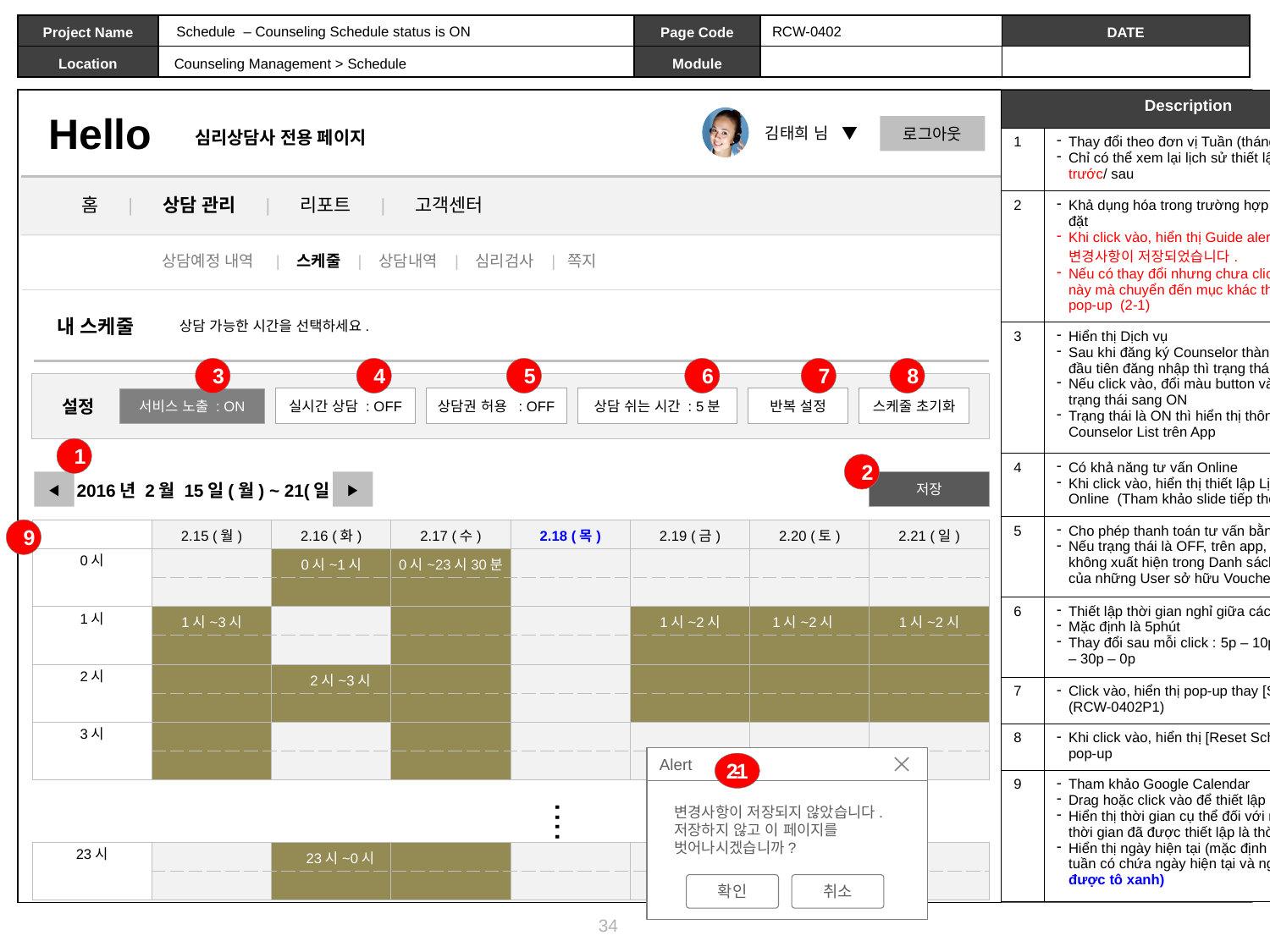

Schedule  – Counseling Schedule status is ON
RCW-0402
Counseling Management > Schedule
| Description |  |
| --- | --- |
| 1 | Thay đổi theo đơn vị Tuần (tháng ~ ngày) Chỉ có thể xem lại lịch sử thiết lập của 12 tuần trước/ sau |
| 2 | Khả dụng hóa trong trường hợp thay đổi cài đặt Khi click vào, hiển thị Guide alert pop-up : 변경사항이 저장되었습니다. Nếu có thay đổi nhưng chưa click vào button này mà chuyển đến mục khác thì hiển thị alert pop-up (2-1) |
| 3 | Hiển thị Dịch vụ Sau khi đăng ký Counselor thành công và lần đầu tiên đăng nhập thì trạng thái là OFF Nếu click vào, đổi màu button và thay đổi trạng thái sang ON Trạng thái là ON thì hiển thị thông tin trong Counselor List trên App |
| 4 | Có khả năng tư vấn Online Khi click vào, hiển thị thiết lập Lịch tư vấn Online (Tham khảo slide tiếp theo) |
| 5 | Cho phép thanh toán tư vấn bằng Voucher Nếu trạng thái là OFF, trên app, Counselor sẽ không xuất hiện trong Danh sách Counselor của những User sở hữu Voucher |
| 6 | Thiết lập thời gian nghỉ giữa các buổi tư vấn Mặc định là 5phút Thay đổi sau mỗi click : 5p – 10p – 15p – 20p – 30p – 0p |
| 7 | Click vào, hiển thị pop-up thay [Set Repeat] (RCW-0402P1) |
| 8 | Khi click vào, hiển thị [Reset Schedule] guide pop-up |
| 9 | Tham khảo Google Calendar Drag hoặc click vào để thiết lập hoặc hủy bỏ Hiển thị thời gian cụ thể đối với những khoảng thời gian đã được thiết lập là thời gian tư vấn Hiển thị ngày hiện tại (mặc định là hiển thị tuần có chứa ngày hiện tại và ngày đó sẽ được tô xanh) |
상담예정 내역    |   스케줄   |   상담내역   |   심리검사   |  쪽지
내 스케줄
상담 가능한 시간을 선택하세요.
3
4
5
6
7
8

실시간 상담 : OFF
상담권 허용  : OFF
상담 쉬는 시간 : 5분
반복 설정
스케줄 초기화
서비스 노출 : ON
설정
1
2
◀
▶
저장
2016년 2월 15일(월) ~ 21(일)
9
|  | 2.15 (월) | 2.16 (화) | 2.17 (수) | 2.18 (목) | 2.19 (금) | 2.20 (토) | 2.21 (일) |
| --- | --- | --- | --- | --- | --- | --- | --- |
| 0시 |  | 0시~1시 | 0시~23시30분 |  |  |  |  |
|  |  |  |  |  |  |  |  |
| 1시 | 1시~3시 |  |  |  | 1시~2시 | 1시~2시 | 1시~2시 |
|  |  |  |  |  |  |  |  |
| 2시 |  | 2시~3시 |  |  |  |  |  |
|  |  |  |  |  |  |  |  |
| 3시 |  |  |  |  |  |  |  |
|  |  |  |  |  |  |  |  |
Alert

변경사항이 저장되지 않았습니다.
저장하지 않고 이 페이지를 벗어나시겠습니까?

확인
취소
Abort
Cancel
2-1
....
| 23시 |  | 23시~0시 |  |  |  |  |  |
| --- | --- | --- | --- | --- | --- | --- | --- |
|  |  |  |  |  |  |  |  |
34